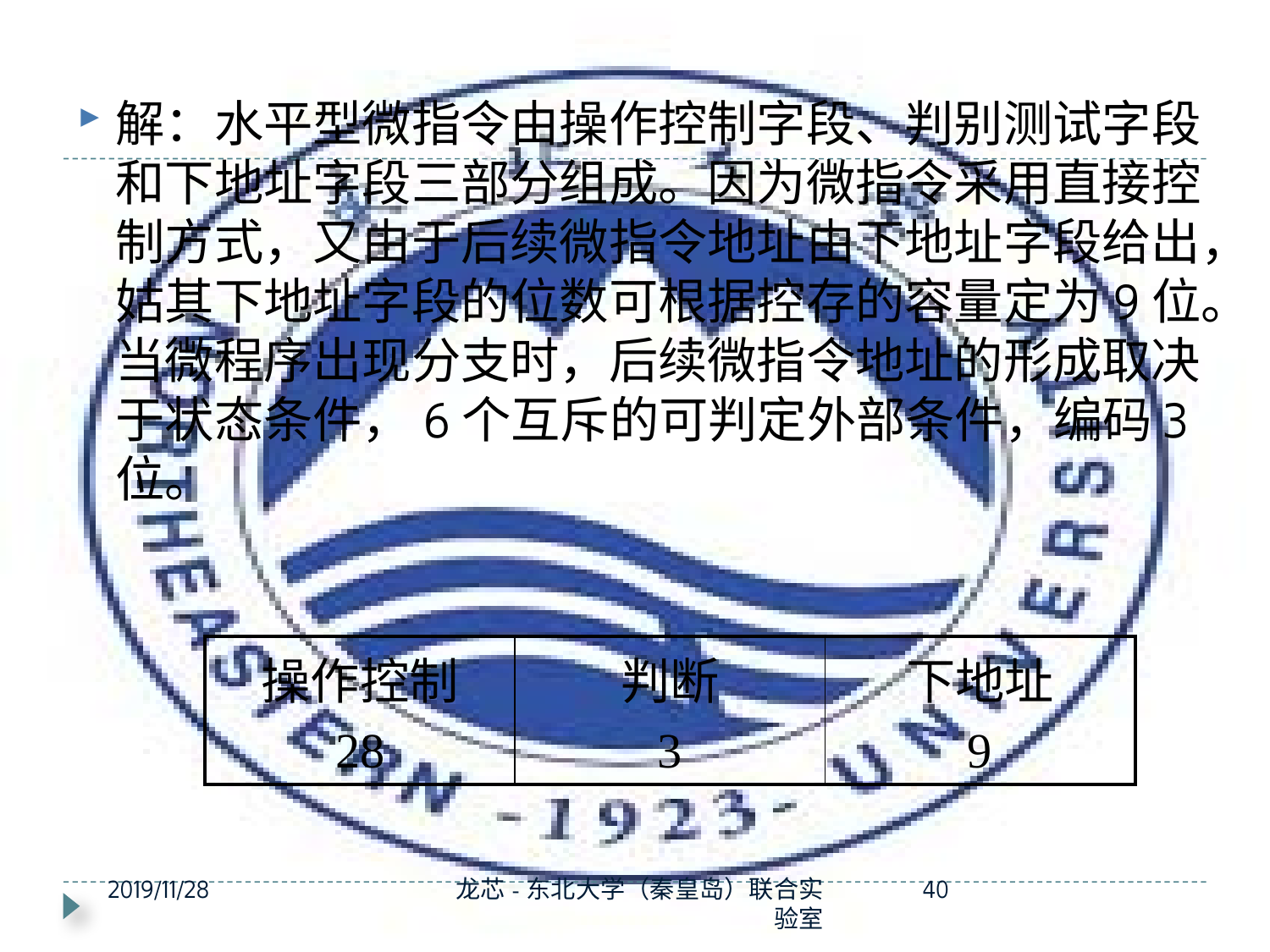

解：水平型微指令由操作控制字段、判别测试字段和下地址字段三部分组成。因为微指令采用直接控制方式，又由于后续微指令地址由下地址字段给出，姑其下地址字段的位数可根据控存的容量定为9位。当微程序出现分支时，后续微指令地址的形成取决于状态条件，6个互斥的可判定外部条件，编码3位。

| 操作控制 28 | 判断 3 | 下地址 9 |
| --- | --- | --- |
2019/11/28
龙芯-东北大学（秦皇岛）联合实验室
40